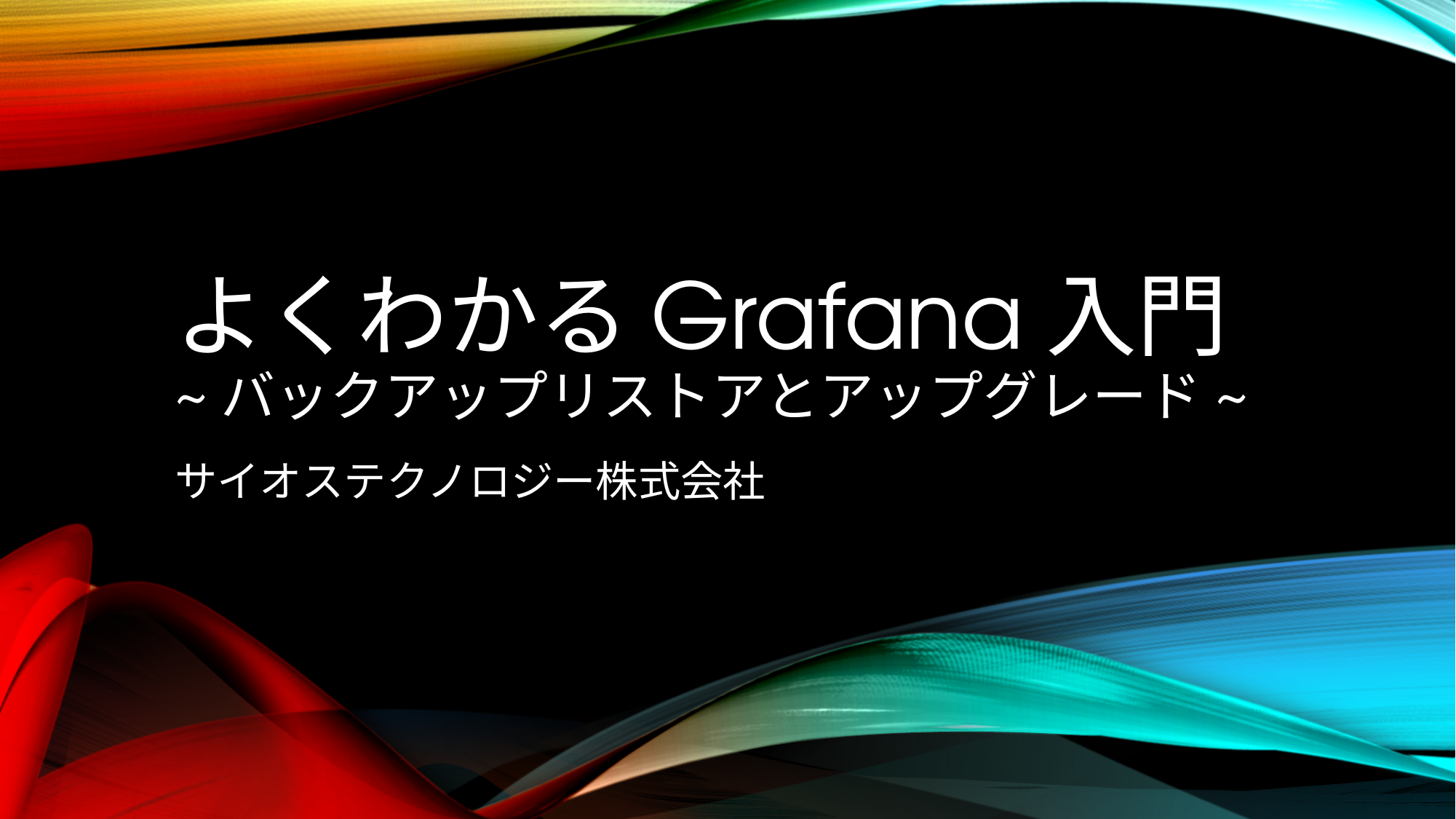

# よくわかるGrafana入門 ~バックアップリストアとアップグレード~
サイオステクノロジー株式会社